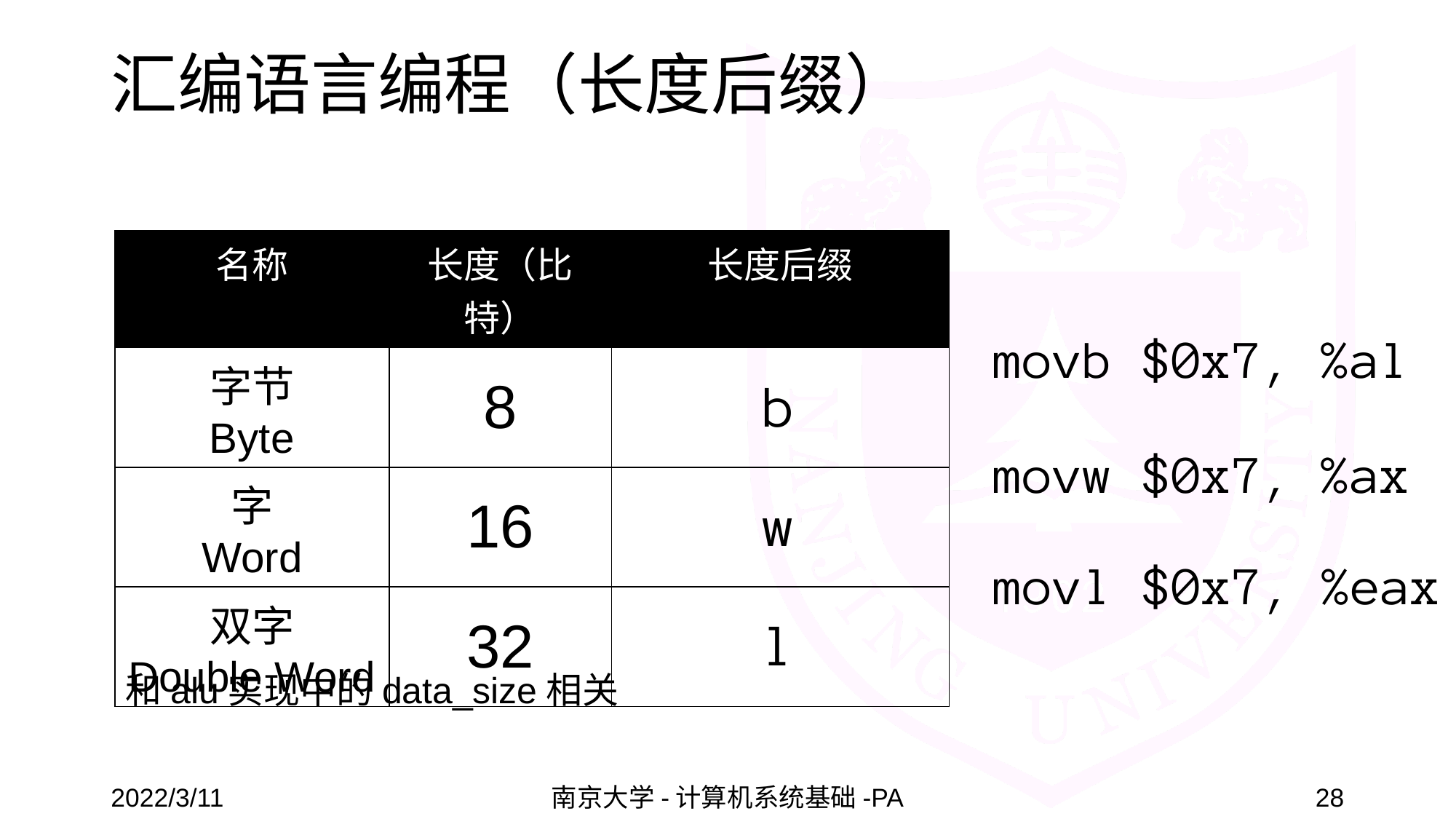

# 汇编语言编程（长度后缀）
| 名称 | 长度（比特） | 长度后缀 |
| --- | --- | --- |
| 字节 Byte | 8 | b |
| 字 Word | 16 | w |
| 双字 Double Word | 32 | l |
movb $0x7, %al
movw $0x7, %ax
movl $0x7, %eax
和alu实现中的data_size相关
2022/3/11
南京大学-计算机系统基础-PA
28